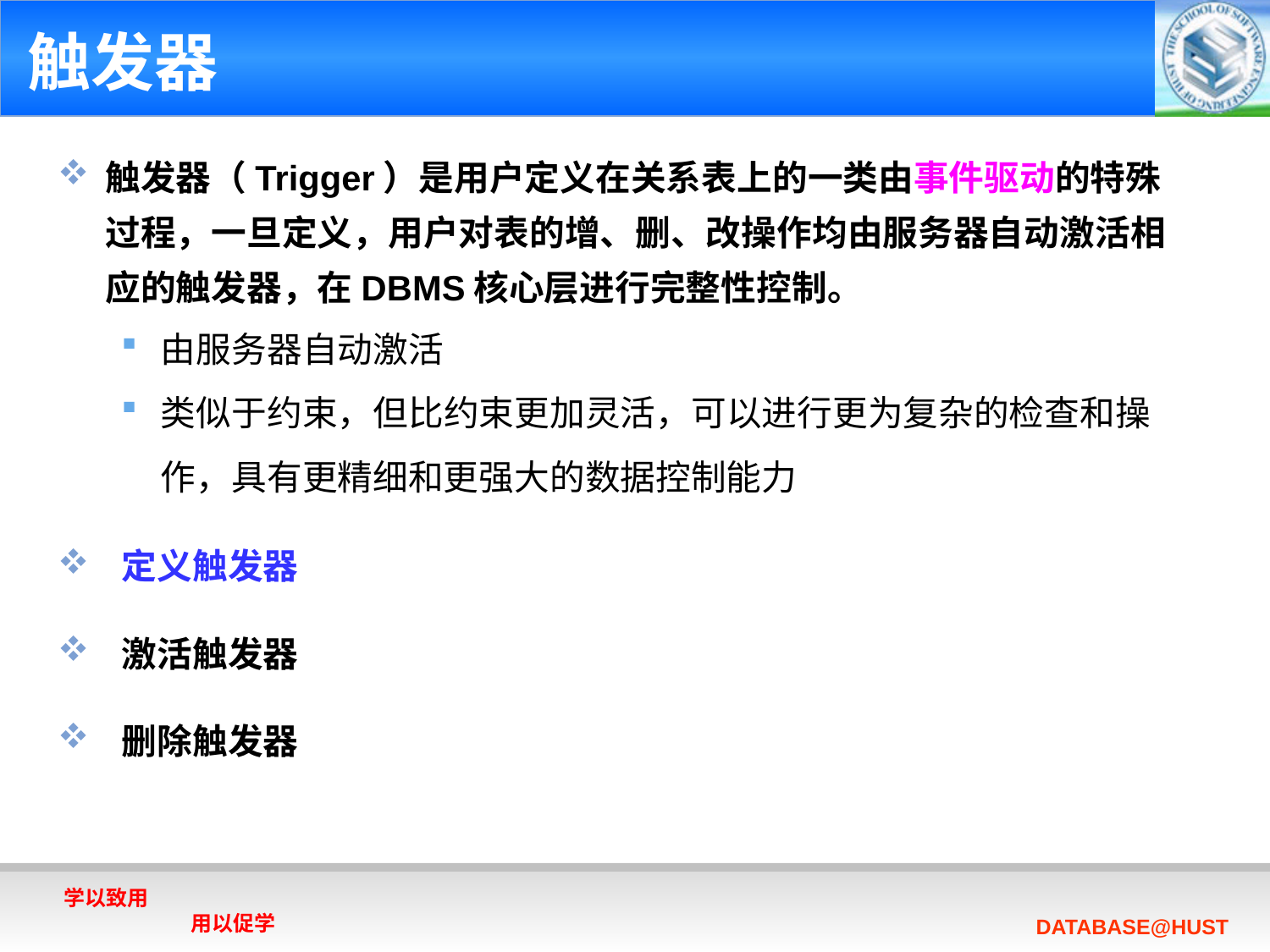

# 触发器
触发器（Trigger）是用户定义在关系表上的一类由事件驱动的特殊过程，一旦定义，用户对表的增、删、改操作均由服务器自动激活相应的触发器，在DBMS核心层进行完整性控制。
由服务器自动激活
类似于约束，但比约束更加灵活，可以进行更为复杂的检查和操作，具有更精细和更强大的数据控制能力
 定义触发器
 激活触发器
 删除触发器